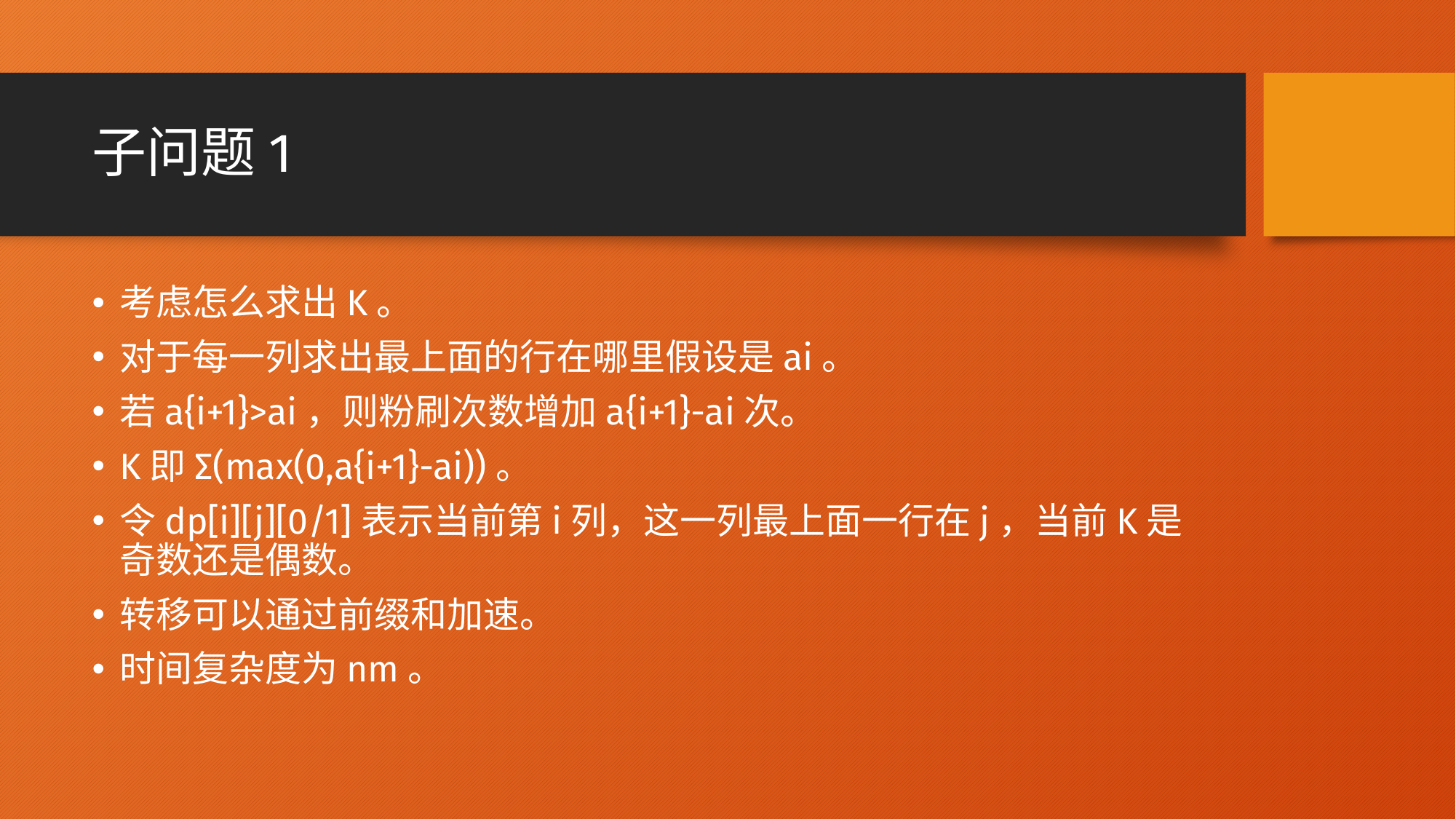

# 子问题1
考虑怎么求出K。
对于每一列求出最上面的行在哪里假设是ai。
若a{i+1}>ai，则粉刷次数增加a{i+1}-ai次。
K即Σ(max(0,a{i+1}-ai))。
令dp[i][j][0/1]表示当前第i列，这一列最上面一行在j，当前K是奇数还是偶数。
转移可以通过前缀和加速。
时间复杂度为nm。